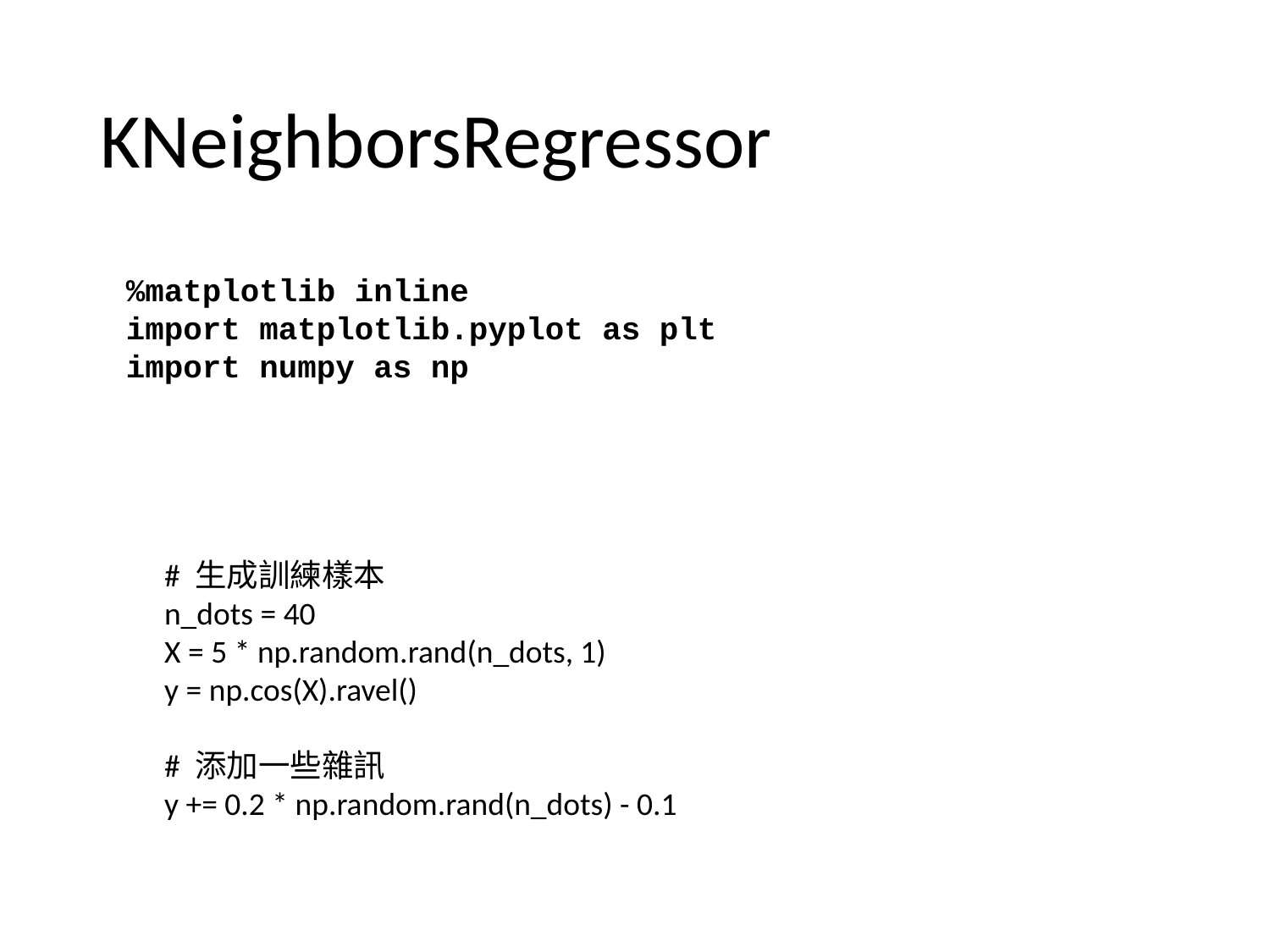

# KNeighborsRegressor
%matplotlib inline
import matplotlib.pyplot as plt
import numpy as np
# 生成訓練樣本
n_dots = 40
X = 5 * np.random.rand(n_dots, 1)
y = np.cos(X).ravel()

# 添加一些雜訊
y += 0.2 * np.random.rand(n_dots) - 0.1